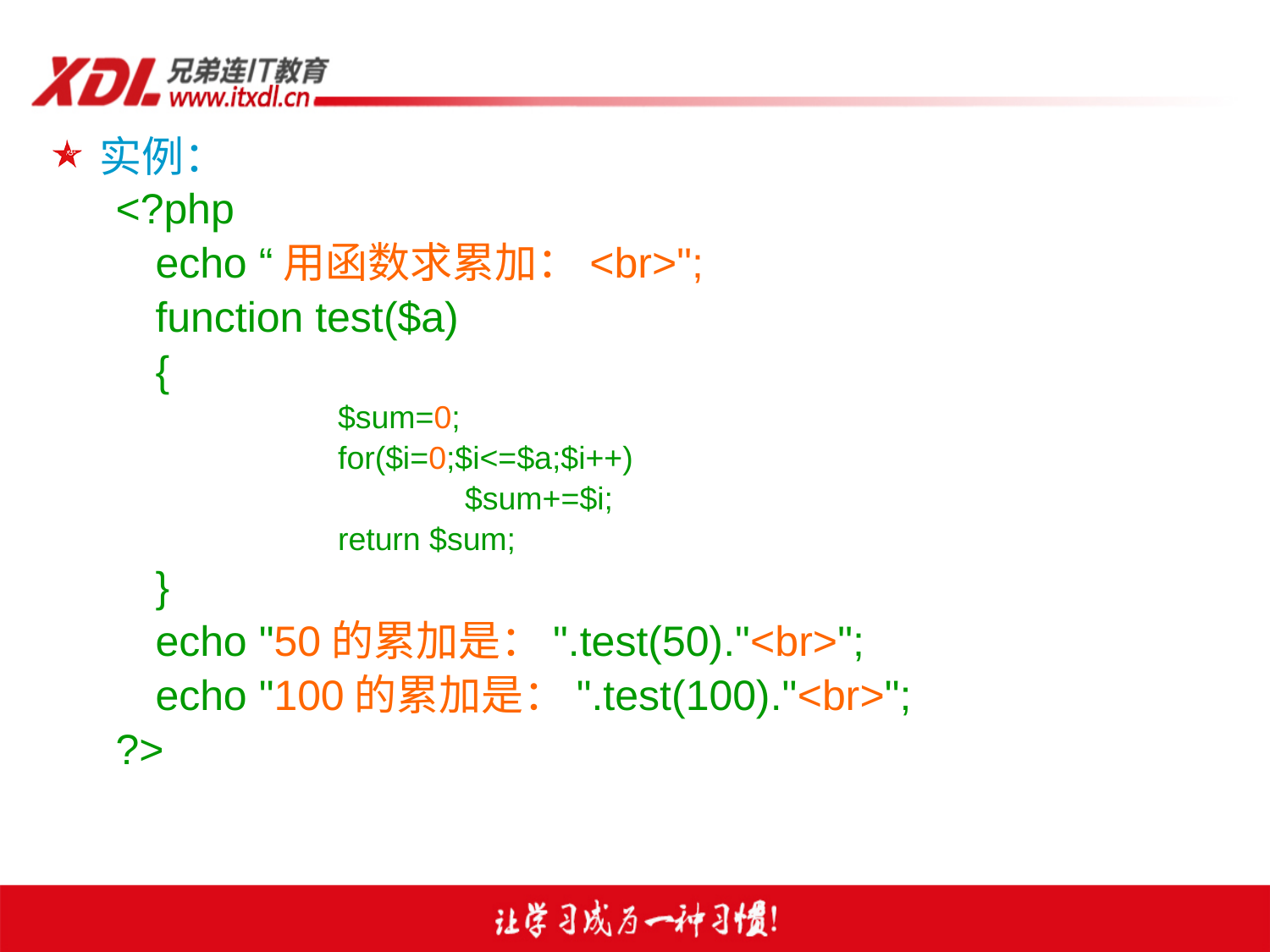

实例：
<?php
	echo “用函数求累加：<br>";
	function test($a)
	{
		$sum=0;
		for($i=0;$i<=$a;$i++)
			$sum+=$i;
		return $sum;
	}
	echo "50的累加是：".test(50)."<br>";
	echo "100的累加是：".test(100)."<br>";
?>